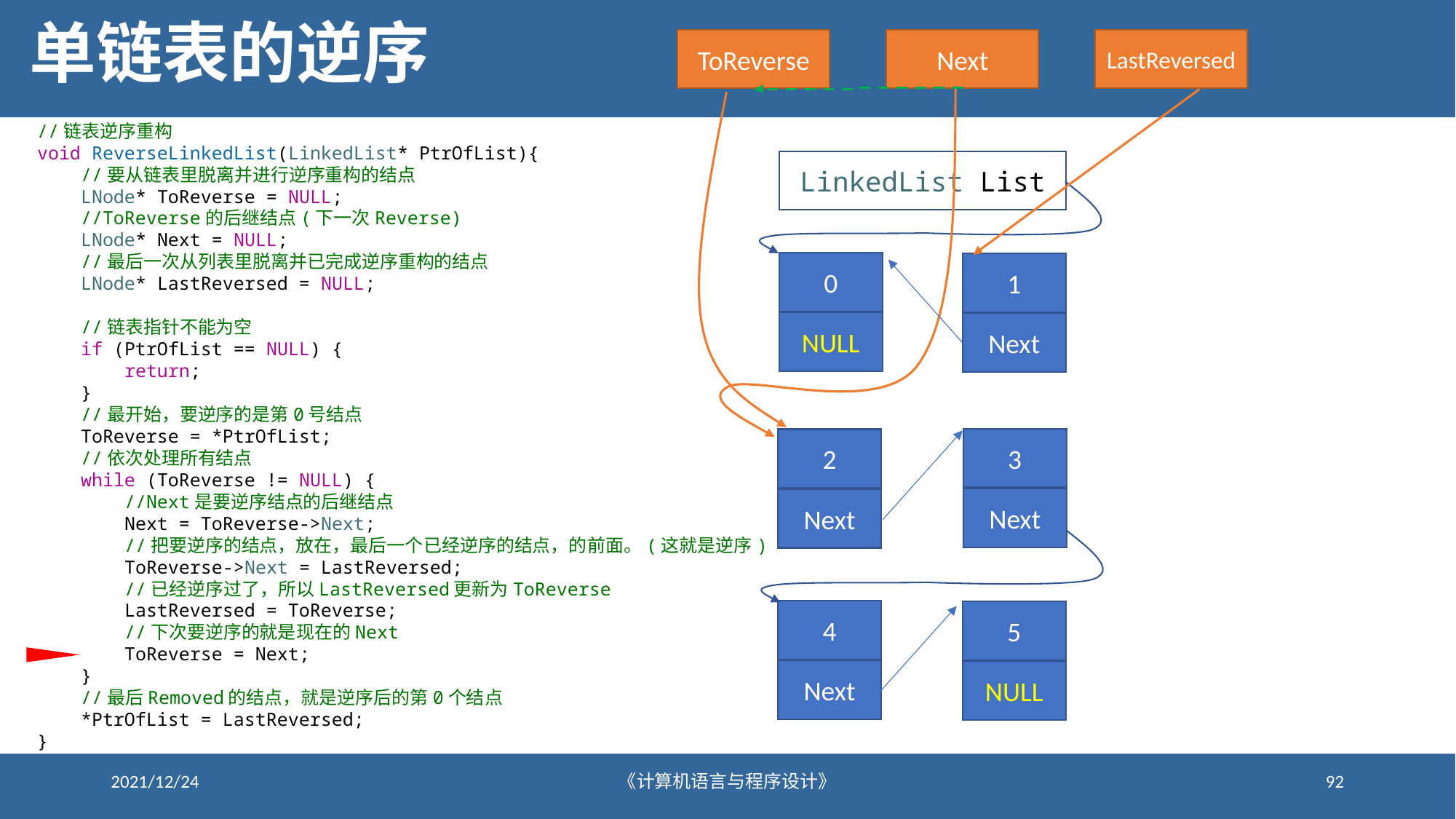

# 单链表的逆序
ToReverse
Next
LastReversed

//链表逆序重构
void ReverseLinkedList(LinkedList* PtrOfList){
    //要从链表里脱离并进行逆序重构的结点
    LNode* ToReverse = NULL;
    //ToReverse的后继结点(下一次Reverse)
    LNode* Next = NULL;
    //最后一次从列表里脱离并已完成逆序重构的结点
    LNode* LastReversed = NULL;

    //链表指针不能为空
    if (PtrOfList == NULL) {
        return;
    }
    //最开始，要逆序的是第0号结点
    ToReverse = *PtrOfList;
    //依次处理所有结点
    while (ToReverse != NULL) {
        //Next是要逆序结点的后继结点
        Next = ToReverse->Next;
        //把要逆序的结点，放在，最后一个已经逆序的结点，的前面。(这就是逆序)
        ToReverse->Next = LastReversed;
        //已经逆序过了，所以LastReversed更新为ToReverse
        LastReversed = ToReverse;
        //下次要逆序的就是现在的Next
        ToReverse = Next;
    }
    //最后Removed的结点，就是逆序后的第0个结点
    *PtrOfList = LastReversed;
}
LinkedList List

0
NULL
1
Next
3
Next
2
Next

4
Next
5
NULL

2021/12/24
《计算机语言与程序设计》
92